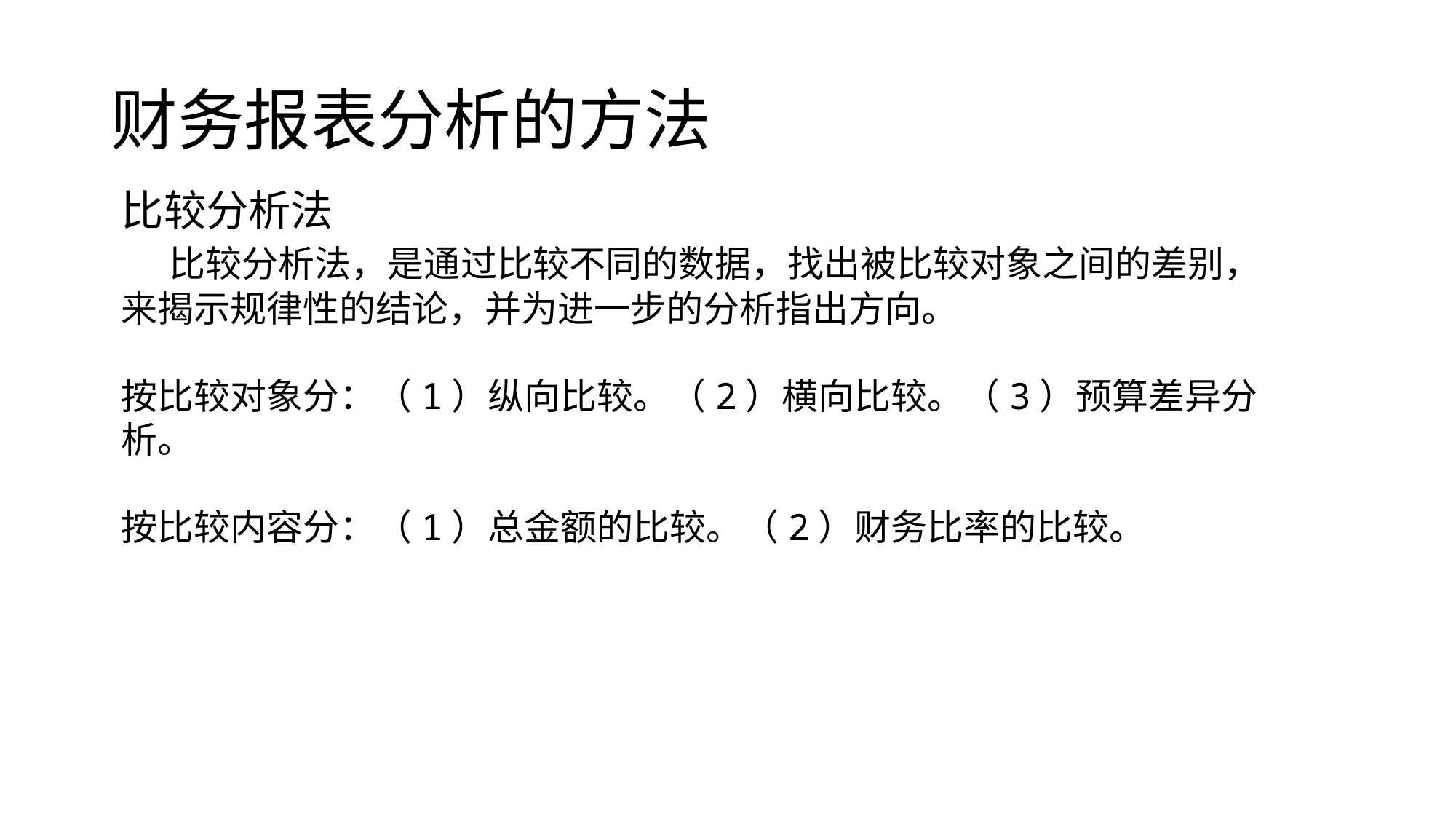

财务报表分析的方法
比较分析法
    比较分析法，是通过比较不同的数据，找出被比较对象之间的差别，来揭示规律性的结论，并为进一步的分析指出方向。

按比较对象分：（1）纵向比较。（2）横向比较。（3）预算差异分析。

按比较内容分：（1）总金额的比较。（2）财务比率的比较。